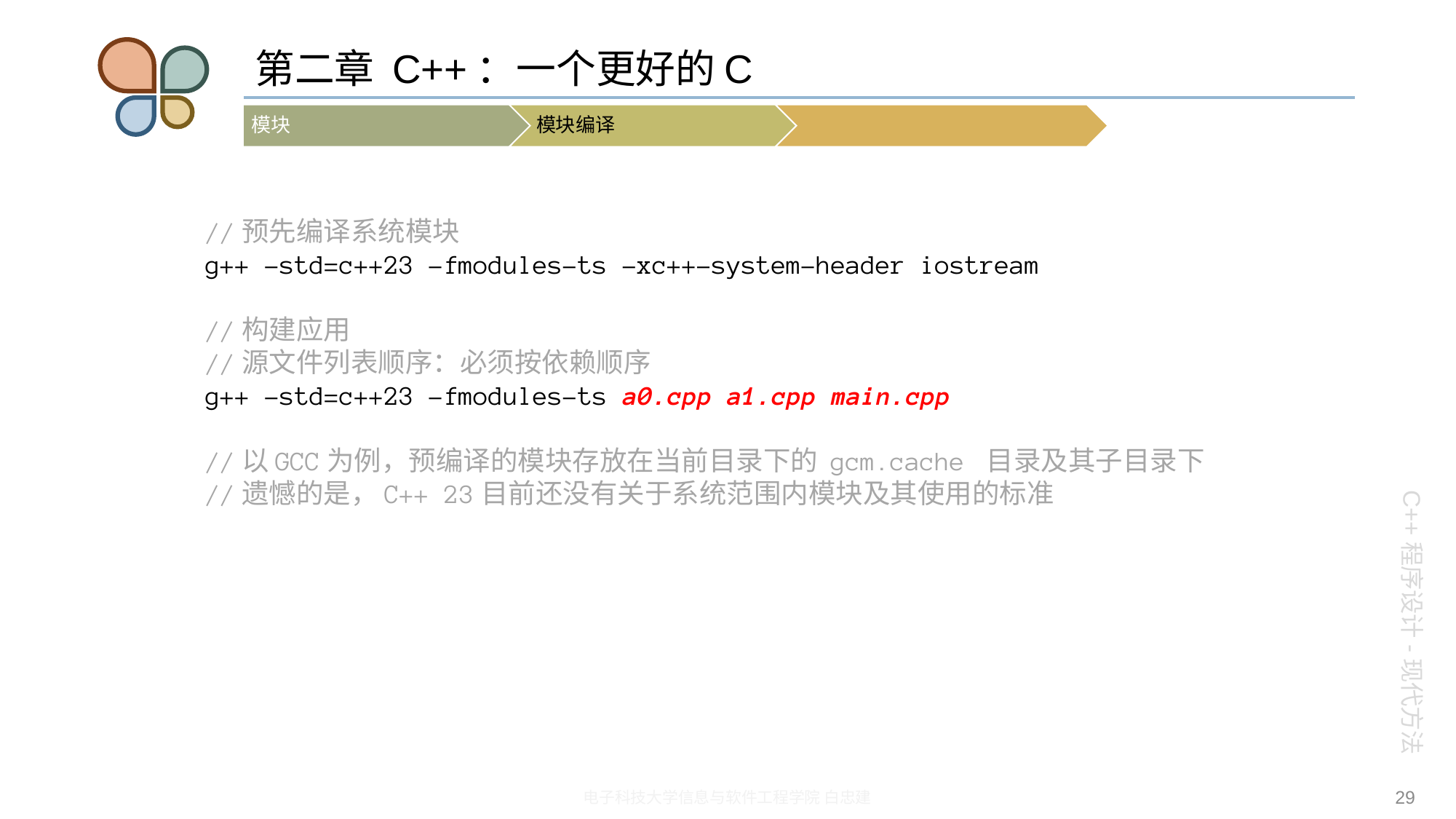

# 第二章 C++：一个更好的C
模块
模块编译

//预先编译系统模块
g++ -std=c++23 -fmodules-ts -xc++-system-header iostream

//构建应用
//源文件列表顺序：必须按依赖顺序
g++ -std=c++23 -fmodules-ts a0.cpp a1.cpp main.cpp

//以GCC为例，预编译的模块存放在当前目录下的 gcm.cache 目录及其子目录下
//遗憾的是，C++ 23目前还没有关于系统范围内模块及其使用的标准
29